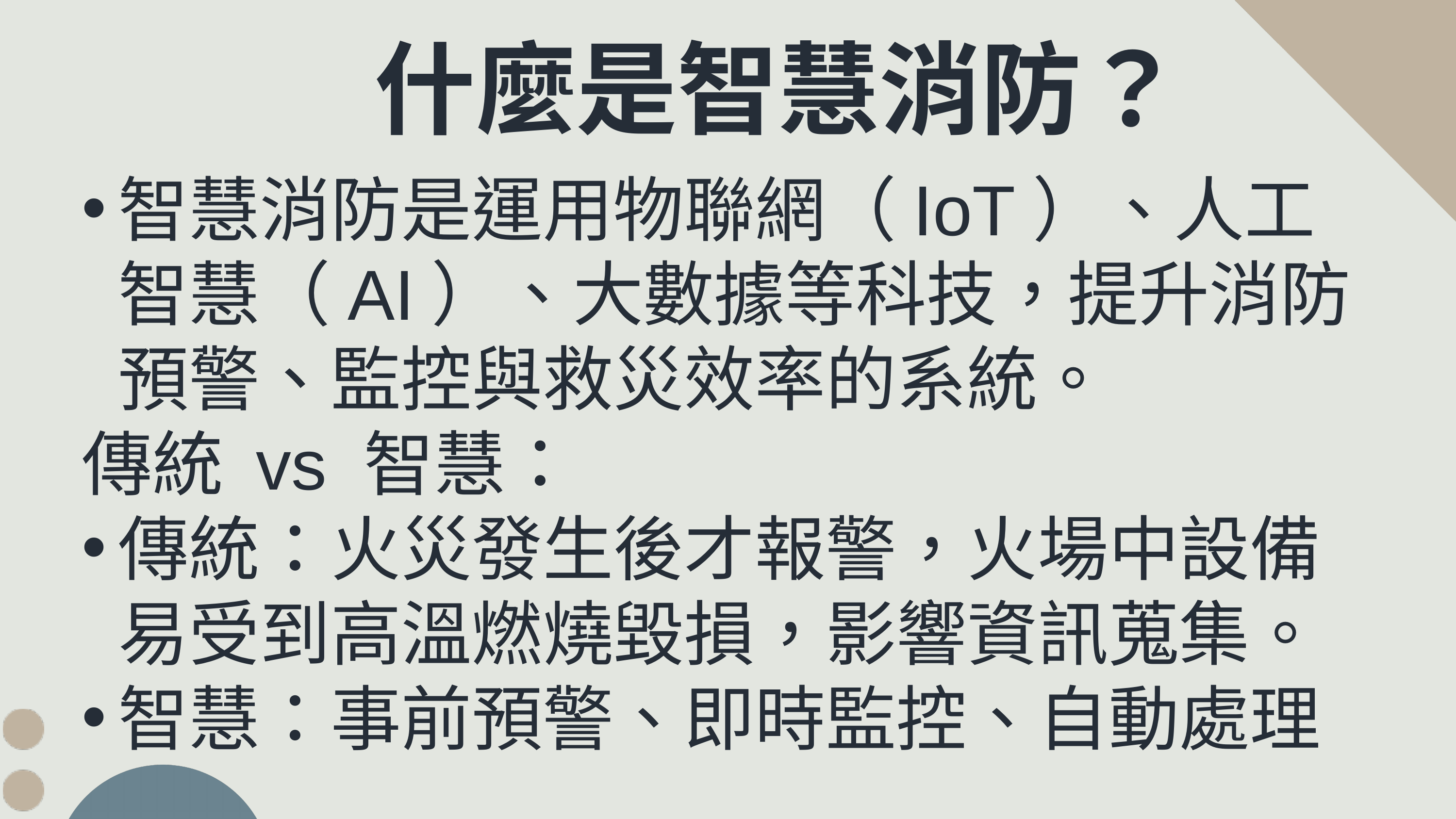

什麼是智慧消防？
智慧消防是運用物聯網（IoT）、人工智慧（AI）、大數據等科技，提升消防預警、監控與救災效率的系統。
傳統 vs 智慧：
傳統：火災發生後才報警，火場中設備易受到高溫燃燒毀損，影響資訊蒐集。
智慧：事前預警、即時監控、自動處理